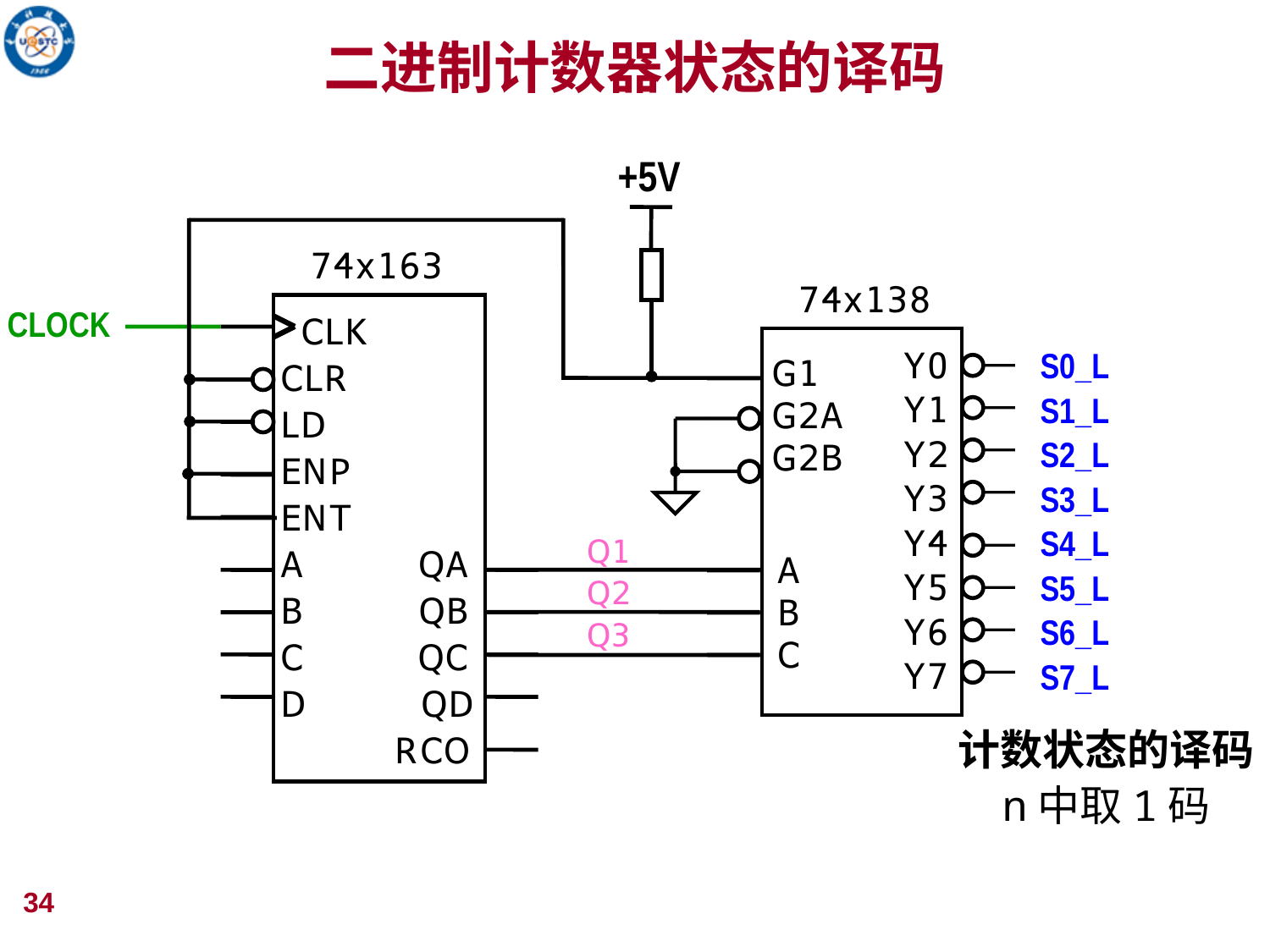

# 二进制计数器状态的译码
+5V

74x163
  CLK
CLR
LD
ENP
ENT
A           QA
B           QB
C           QC
D           QD
           RCO
CLOCK

74x138

Y0
Y1
Y2
Y3
Y4
Y5
Y6
Y7
G1
G2A
G2B

A
B
C

S0_L
S1_L
S2_L
S3_L
S4_L
S5_L
S6_L
S7_L
Q1
Q2
Q3

计数状态的译码
n中取1码
34